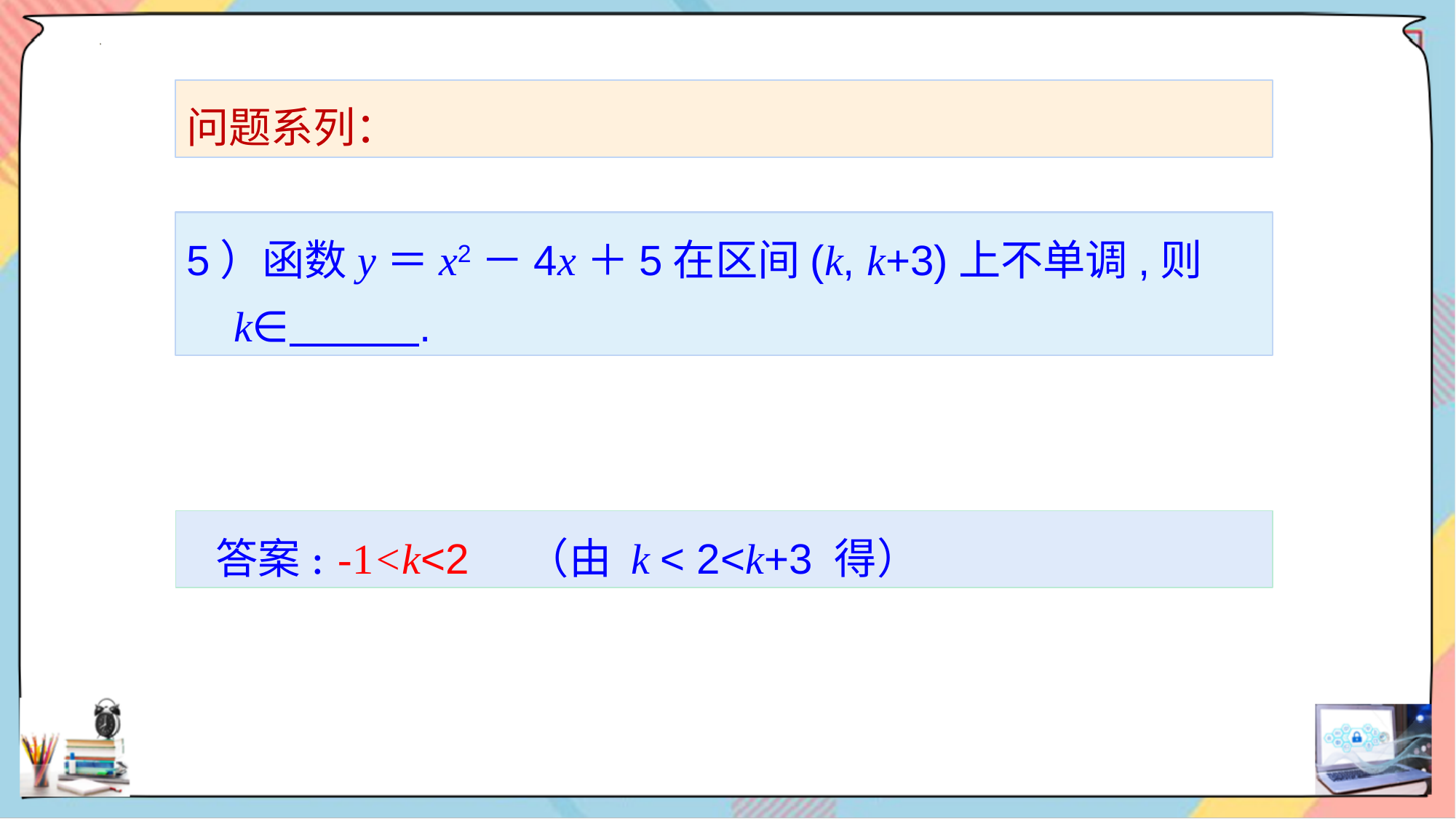

问题系列：
5）函数y＝x2－4x＋5在区间(k, k+3)上不单调,则
    k∈           .
  答案: -1<k<2    （由 k < 2<k+3 得）